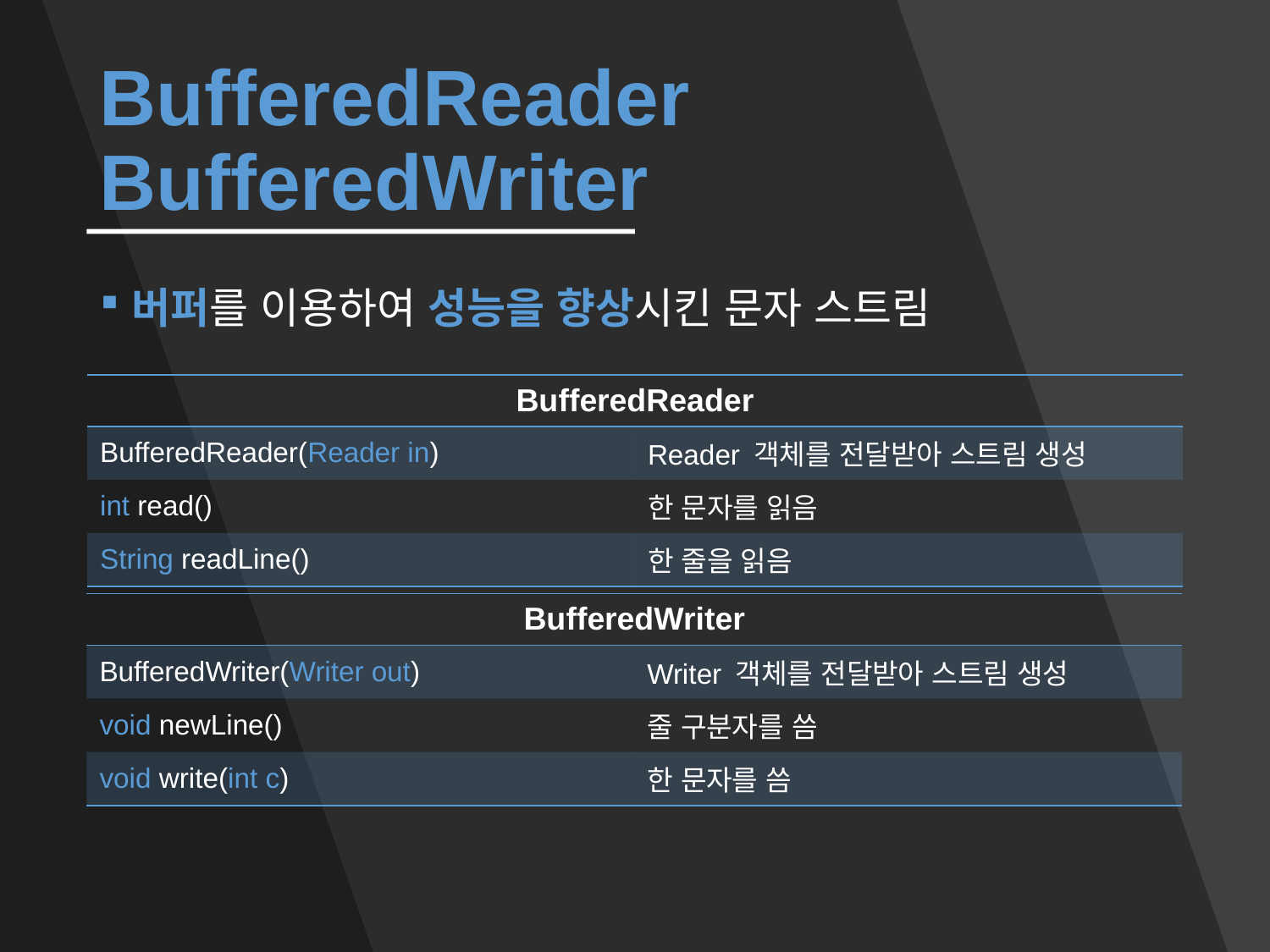

# BufferedReader BufferedWriter

버퍼를 이용하여 성능을 향상시킨 문자 스트림
| BufferedReader |  |
| --- | --- |
| BufferedReader(Reader in) | Reader 객체를 전달받아 스트림 생성 |
| int read() | 한 문자를 읽음 |
| String readLine() | 한 줄을 읽음 |
| BufferedWriter |  |
| --- | --- |
| BufferedWriter(Writer out) | Writer 객체를 전달받아 스트림 생성 |
| void newLine() | 줄 구분자를 씀 |
| void write(int c) | 한 문자를 씀 |